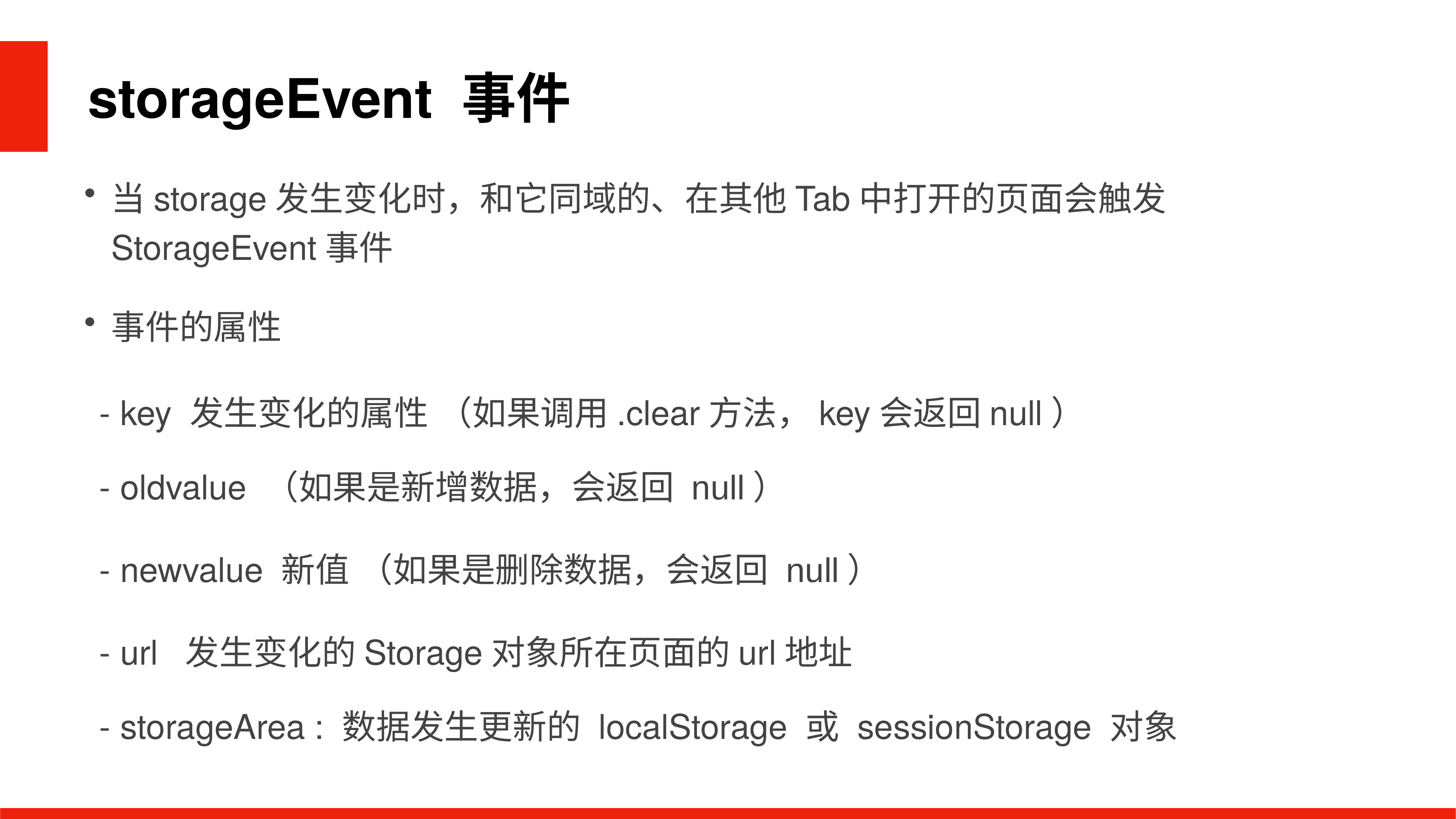

storageEvent 事件
当storage发生变化时，和它同域的、在其他Tab中打开的页面会触发StorageEvent事件
事件的属性
- key 发生变化的属性 （如果调用.clear方法，key会返回null）
- oldvalue （如果是新增数据，会返回 null）
- newvalue 新值 （如果是删除数据，会返回 null）
- url  发生变化的Storage对象所在页面的url地址
- storageArea : 数据发生更新的 localStorage 或 sessionStorage 对象
13